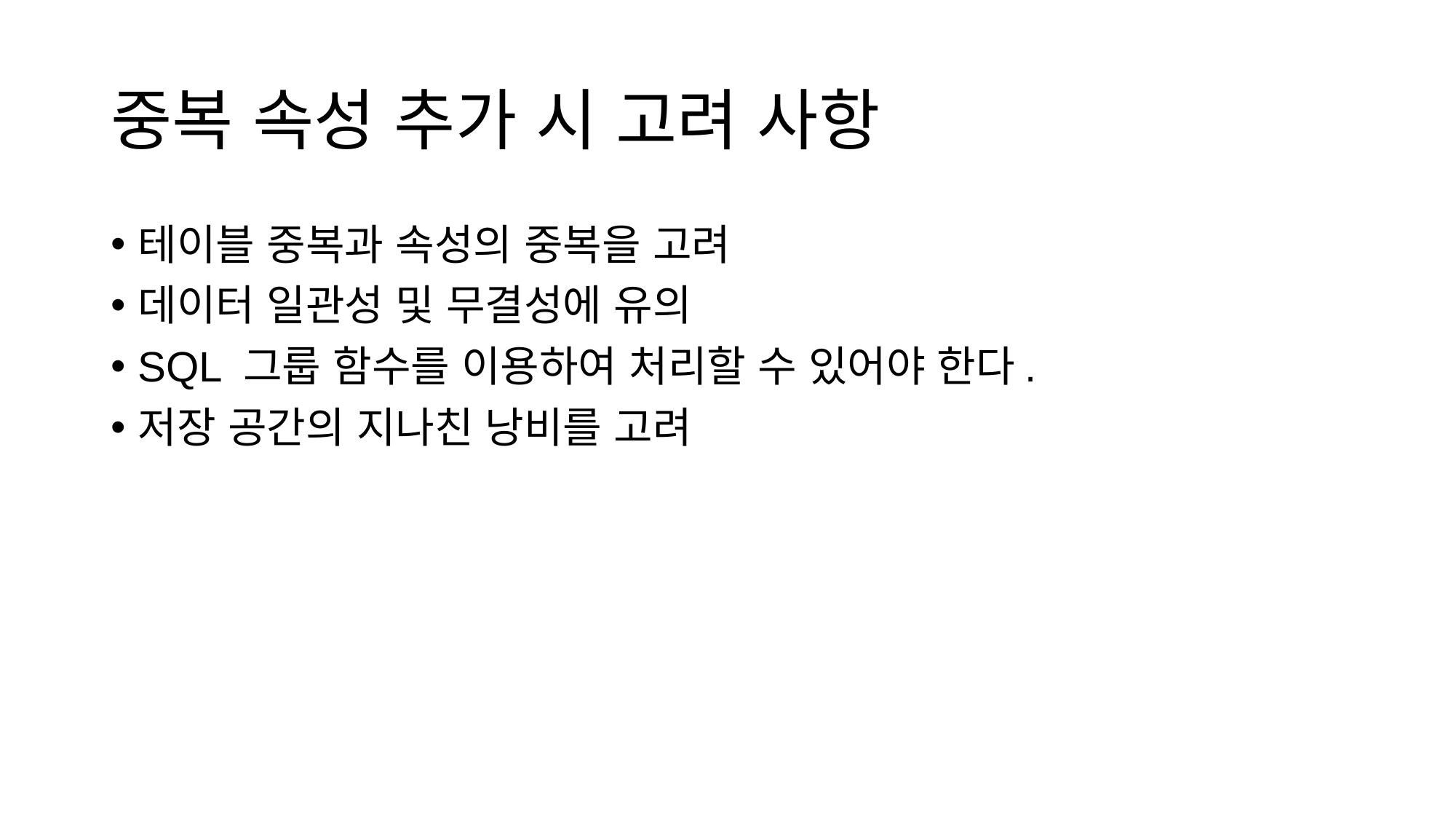

# 중복 속성 추가 시 고려 사항
테이블 중복과 속성의 중복을 고려
데이터 일관성 및 무결성에 유의
SQL 그룹 함수를 이용하여 처리할 수 있어야 한다.
저장 공간의 지나친 낭비를 고려